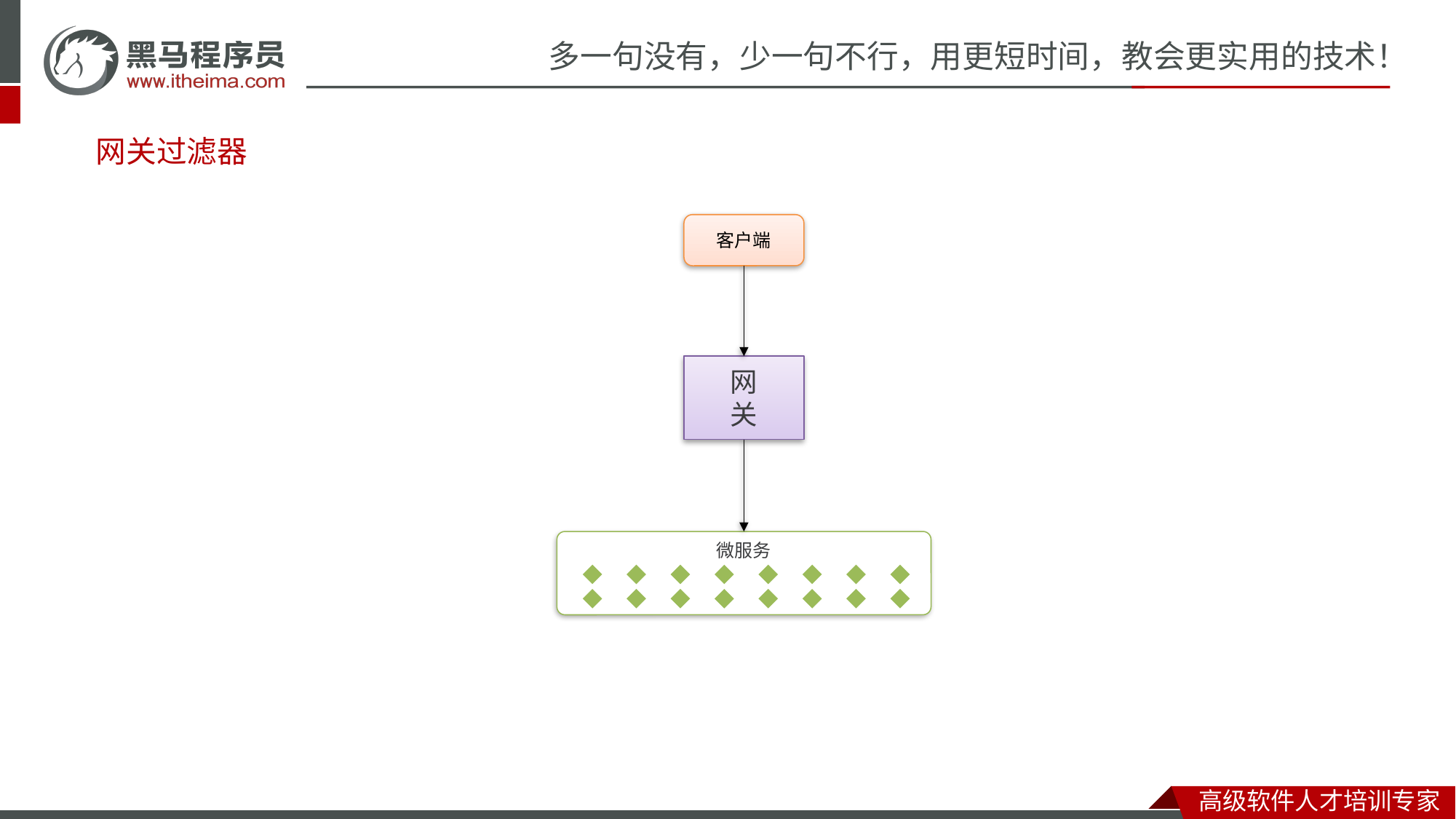

# 网关过滤器
客户端
网
关
微服务

RoutePredicateHandelrMapping